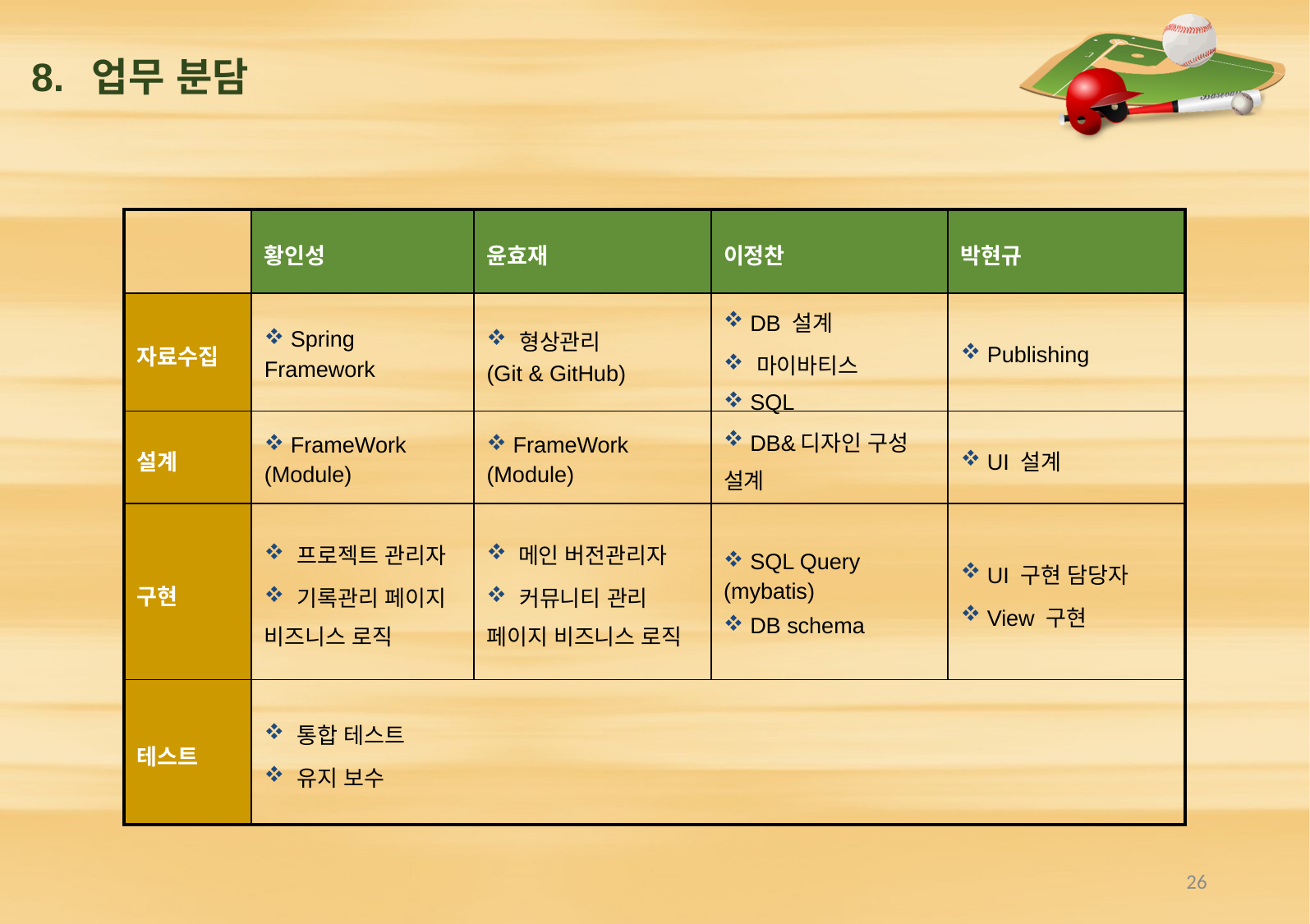

8. 업무 분담
|  | 황인성 | 윤효재 | 이정찬 | 박현규 |
| --- | --- | --- | --- | --- |
| 자료수집 | Spring Framework | 형상관리 (Git & GitHub) | DB 설계 마이바티스 SQL | Publishing |
| 설계 | FrameWork (Module) | FrameWork (Module) | DB&디자인 구성 설계 | UI 설계 |
| 구현 | 프로젝트 관리자 기록관리 페이지 비즈니스 로직 | 메인 버전관리자 커뮤니티 관리 페이지 비즈니스 로직 | SQL Query (mybatis) DB schema | UI 구현 담당자 View 구현 |
| 테스트 | 통합 테스트 유지 보수 |  |  |  |
26